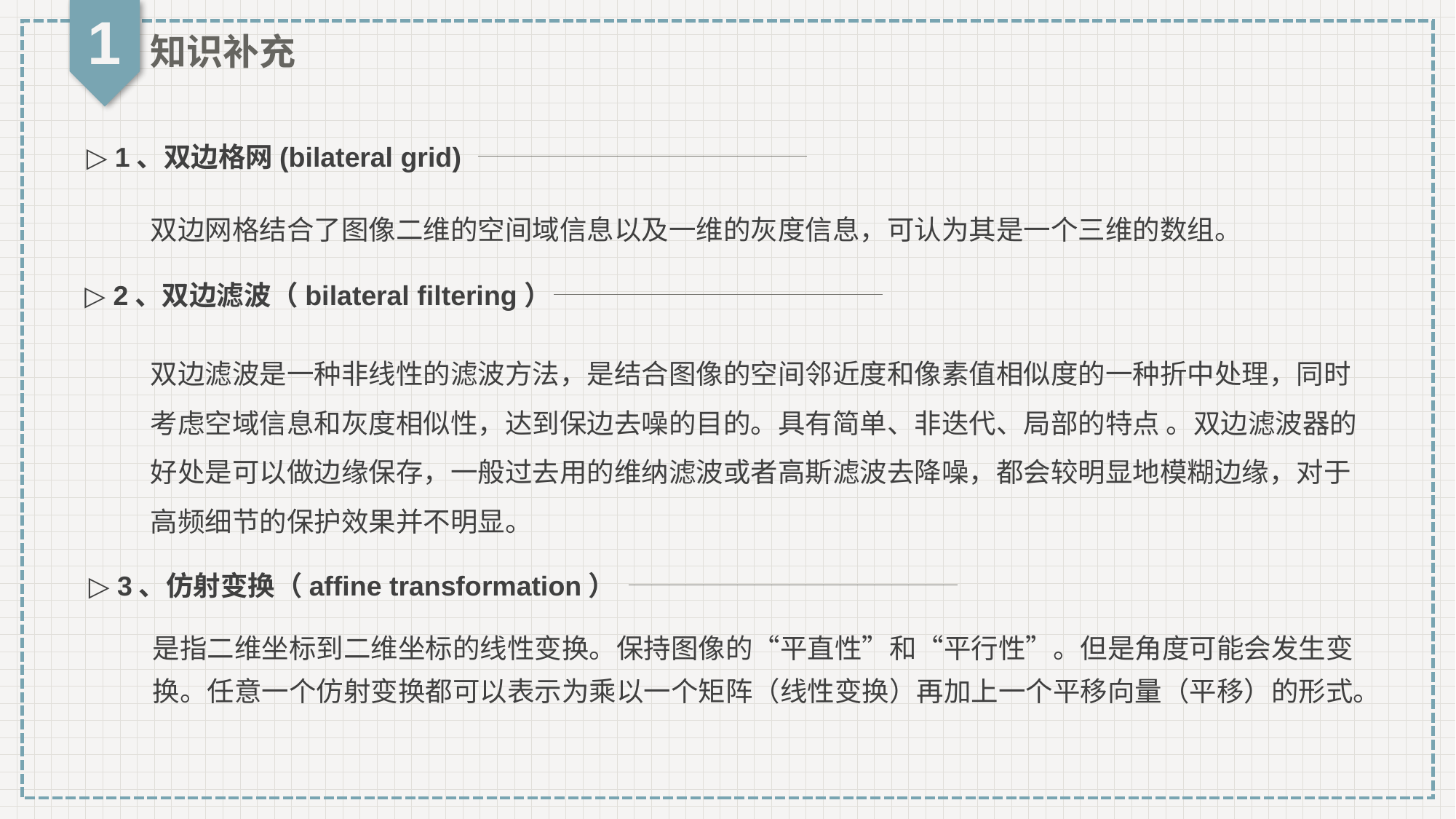

1
知识补充
▷ 1、双边格网(bilateral grid)
双边网格结合了图像二维的空间域信息以及一维的灰度信息，可认为其是一个三维的数组。
▷ 2、双边滤波（bilateral filtering）
双边滤波是一种非线性的滤波方法，是结合图像的空间邻近度和像素值相似度的一种折中处理，同时考虑空域信息和灰度相似性，达到保边去噪的目的。具有简单、非迭代、局部的特点 。双边滤波器的好处是可以做边缘保存，一般过去用的维纳滤波或者高斯滤波去降噪，都会较明显地模糊边缘，对于高频细节的保护效果并不明显。
▷ 3、仿射变换（affine transformation）
是指二维坐标到二维坐标的线性变换。保持图像的“平直性”和“平行性”。但是角度可能会发生变换。任意一个仿射变换都可以表示为乘以一个矩阵（线性变换）再加上一个平移向量（平移）的形式。